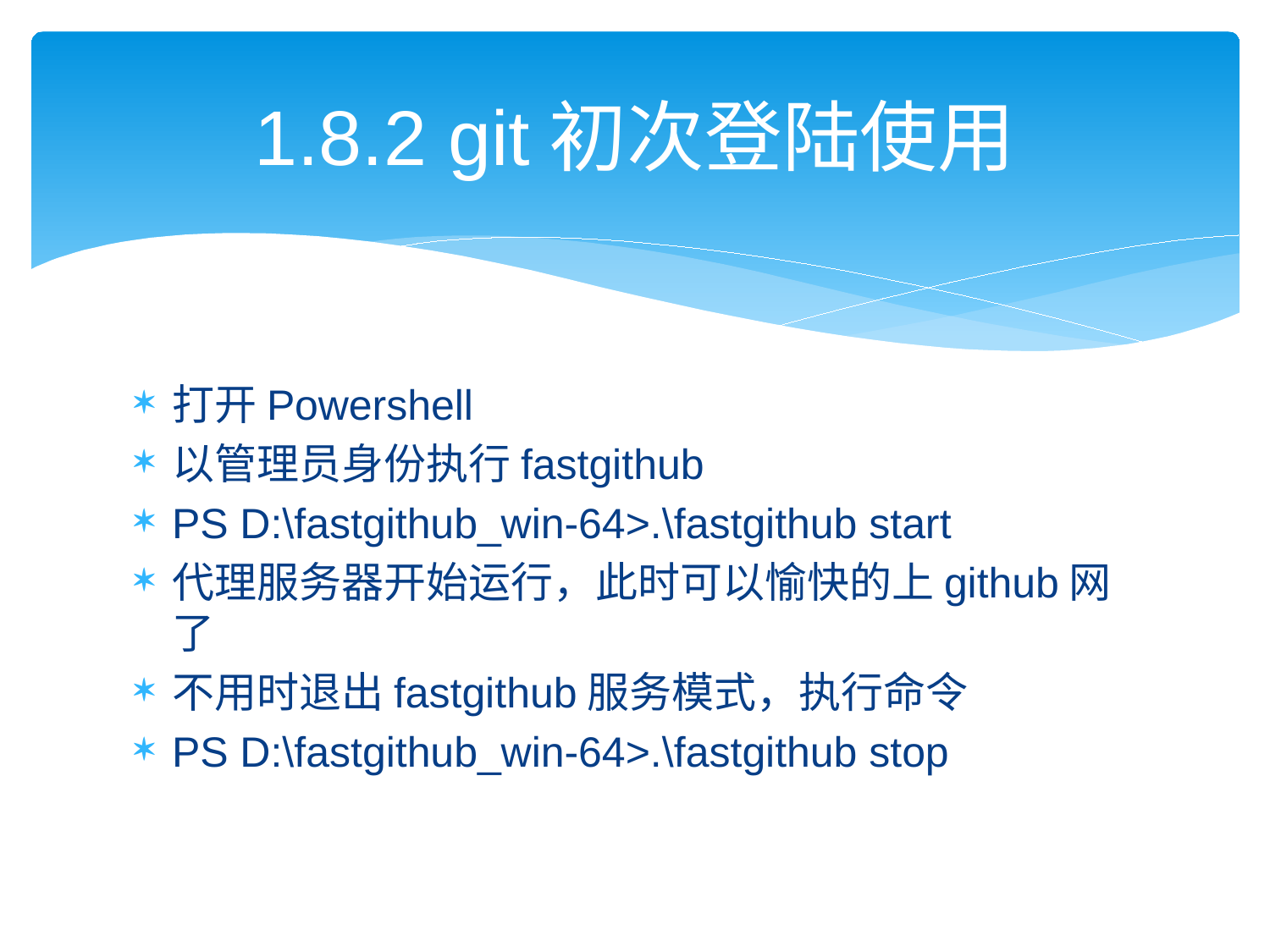

# 1.8.2 git初次登陆使用
打开Powershell
以管理员身份执行fastgithub
PS D:\fastgithub_win-64>.\fastgithub start
代理服务器开始运行，此时可以愉快的上github网了
不用时退出fastgithub服务模式，执行命令
PS D:\fastgithub_win-64>.\fastgithub stop